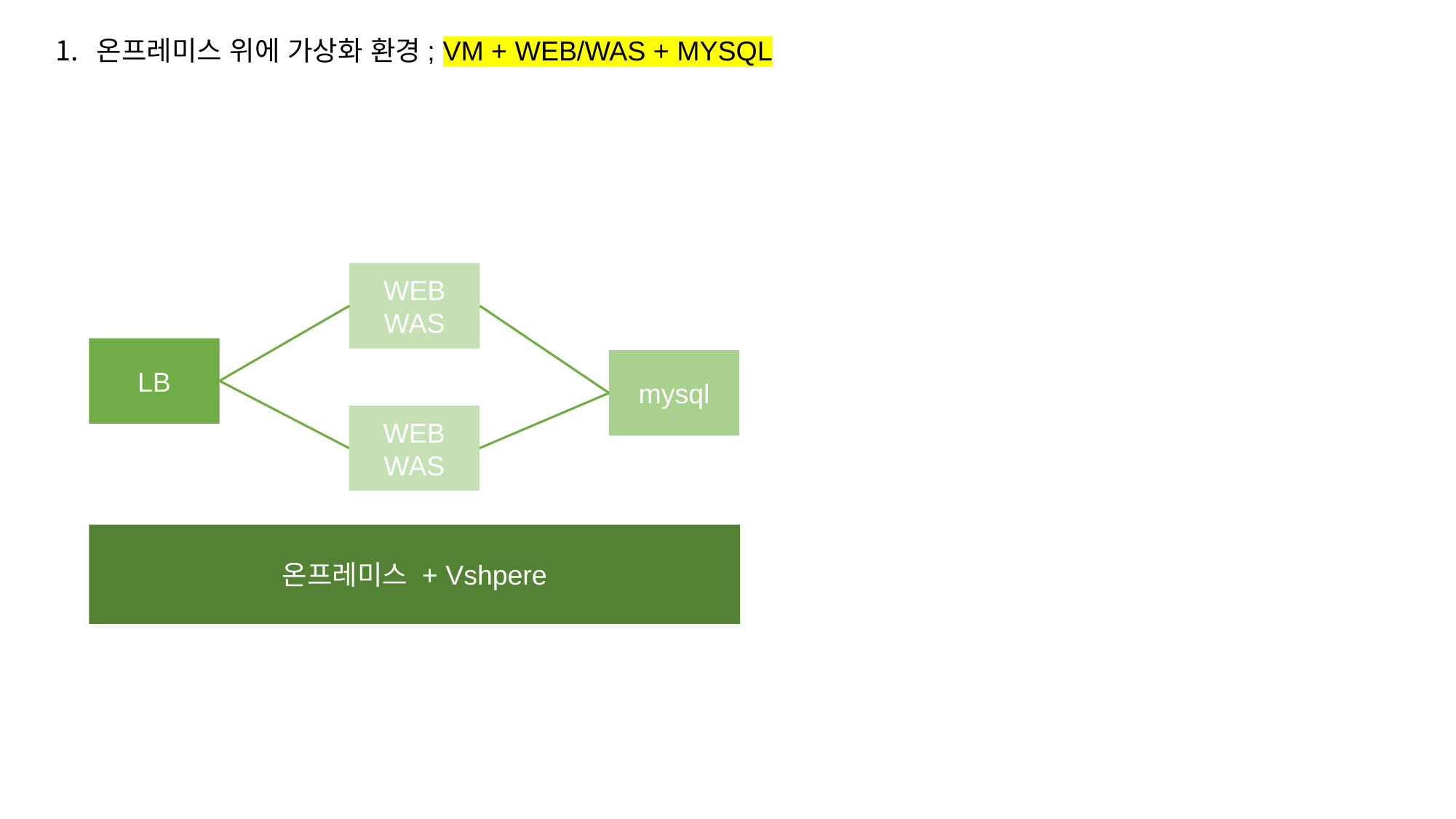

온프레미스 위에 가상화 환경; VM + WEB/WAS + MYSQL
WEB
WAS
LB
mysql
WEB
WAS
온프레미스 + Vshpere